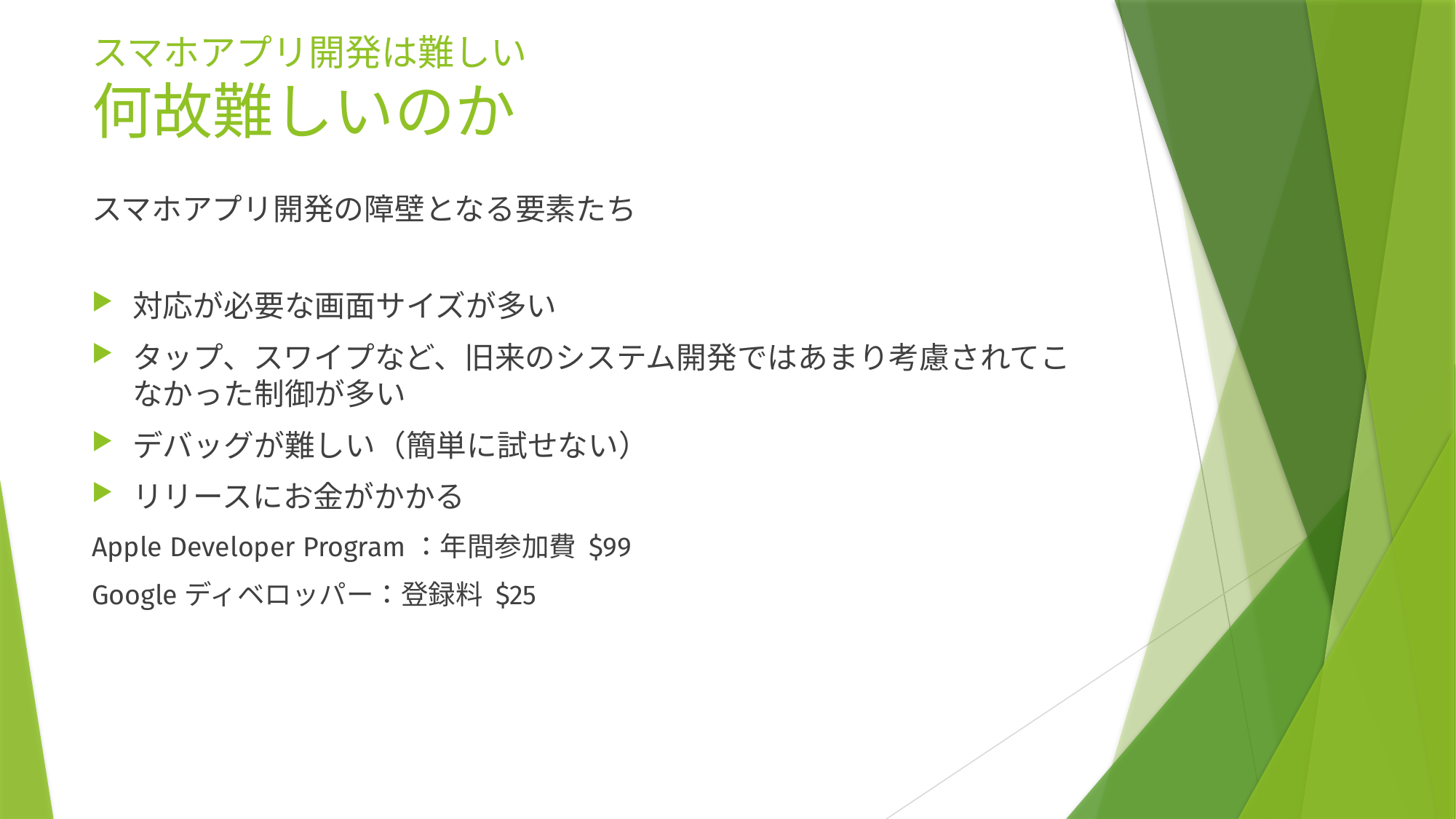

# スマホアプリ開発は難しい 何故難しいのか
スマホアプリ開発の障壁となる要素たち

対応が必要な画面サイズが多い
タップ、スワイプなど、旧来のシステム開発ではあまり考慮されてこなかった制御が多い
デバッグが難しい（簡単に試せない）
リリースにお金がかかる
Apple Developer Program：年間参加費 $99
Googleディベロッパー：登録料 $25